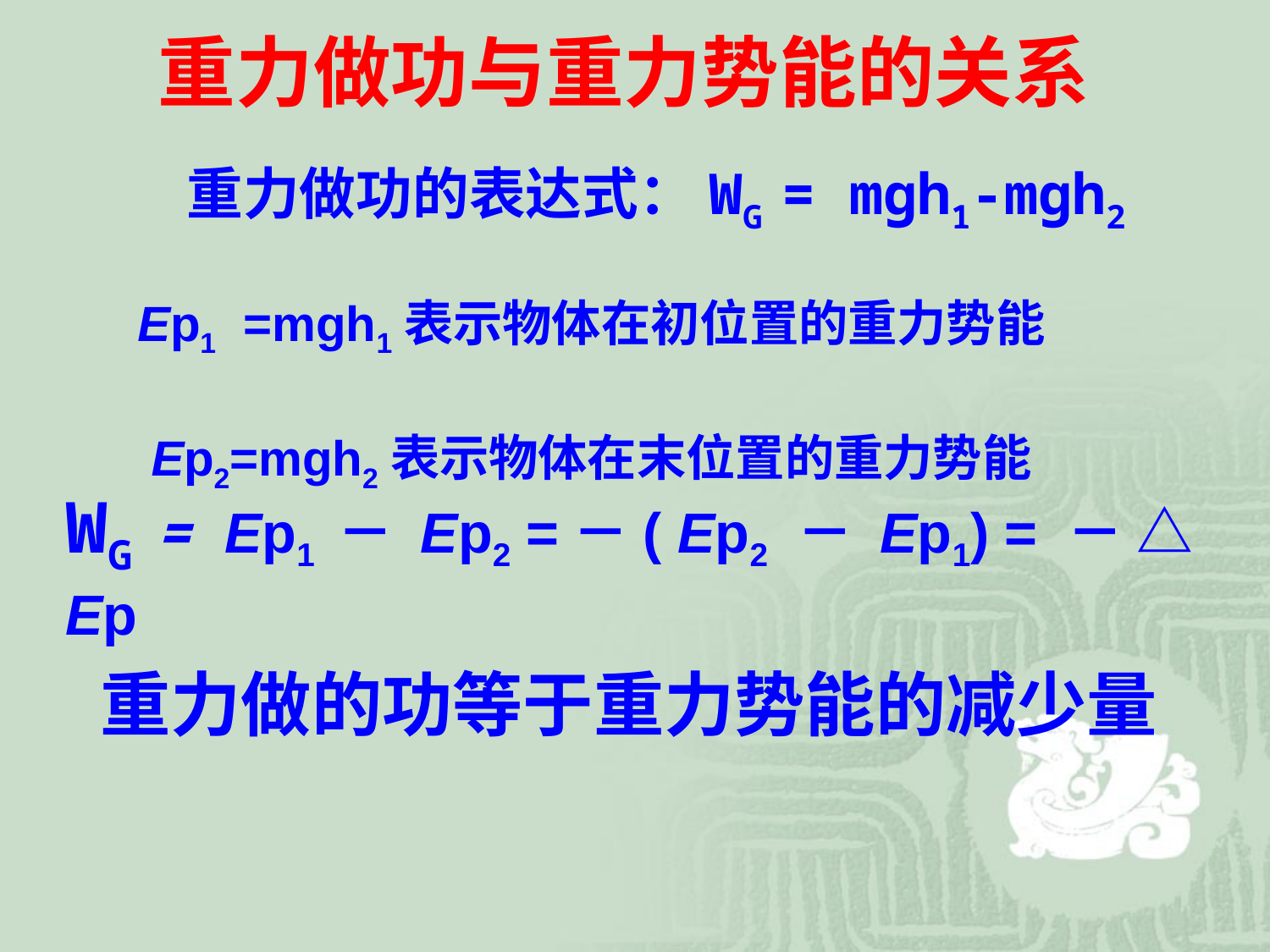

重力做功与重力势能的关系
重力做功的表达式：WG = mgh1-mgh2
Ep1  =mgh1表示物体在初位置的重力势能

 Ep2=mgh2表示物体在末位置的重力势能
WG = Ep1 － Ep2 =－( Ep2 － Ep1) = － △Ep
重力做的功等于重力势能的减少量